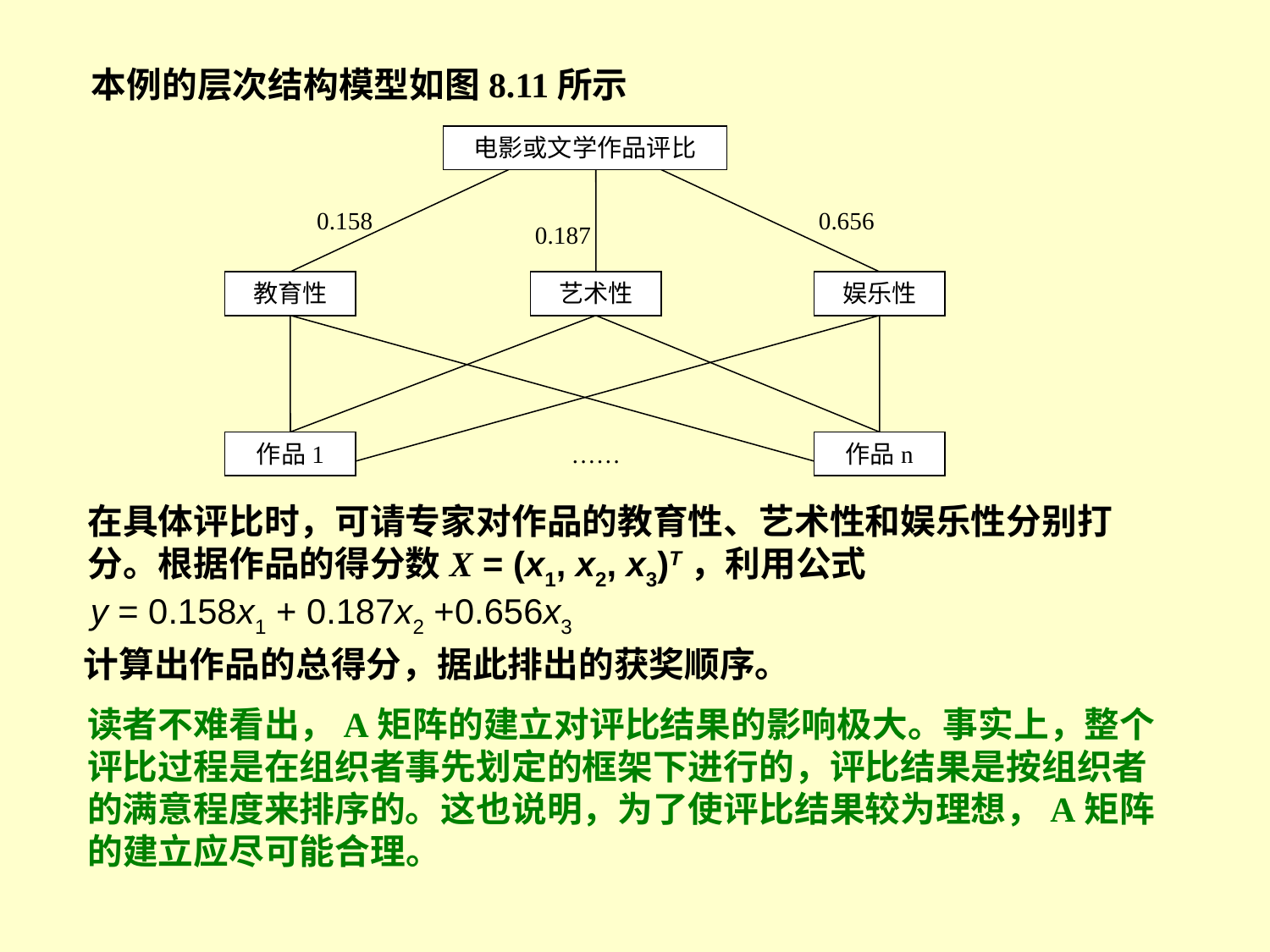

本例的层次结构模型如图8.11所示
电影或文学作品评比

0.158
0.656
0.187
教育性
艺术性
娱乐性

作品1
作品n
……
在具体评比时，可请专家对作品的教育性、艺术性和娱乐性分别打分。根据作品的得分数X = (x1, x2, x3)T，利用公式
y = 0.158x1 + 0.187x2 +0.656x3
计算出作品的总得分，据此排出的获奖顺序。
读者不难看出，A矩阵的建立对评比结果的影响极大。事实上，整个评比过程是在组织者事先划定的框架下进行的，评比结果是按组织者的满意程度来排序的。这也说明，为了使评比结果较为理想，A矩阵的建立应尽可能合理。